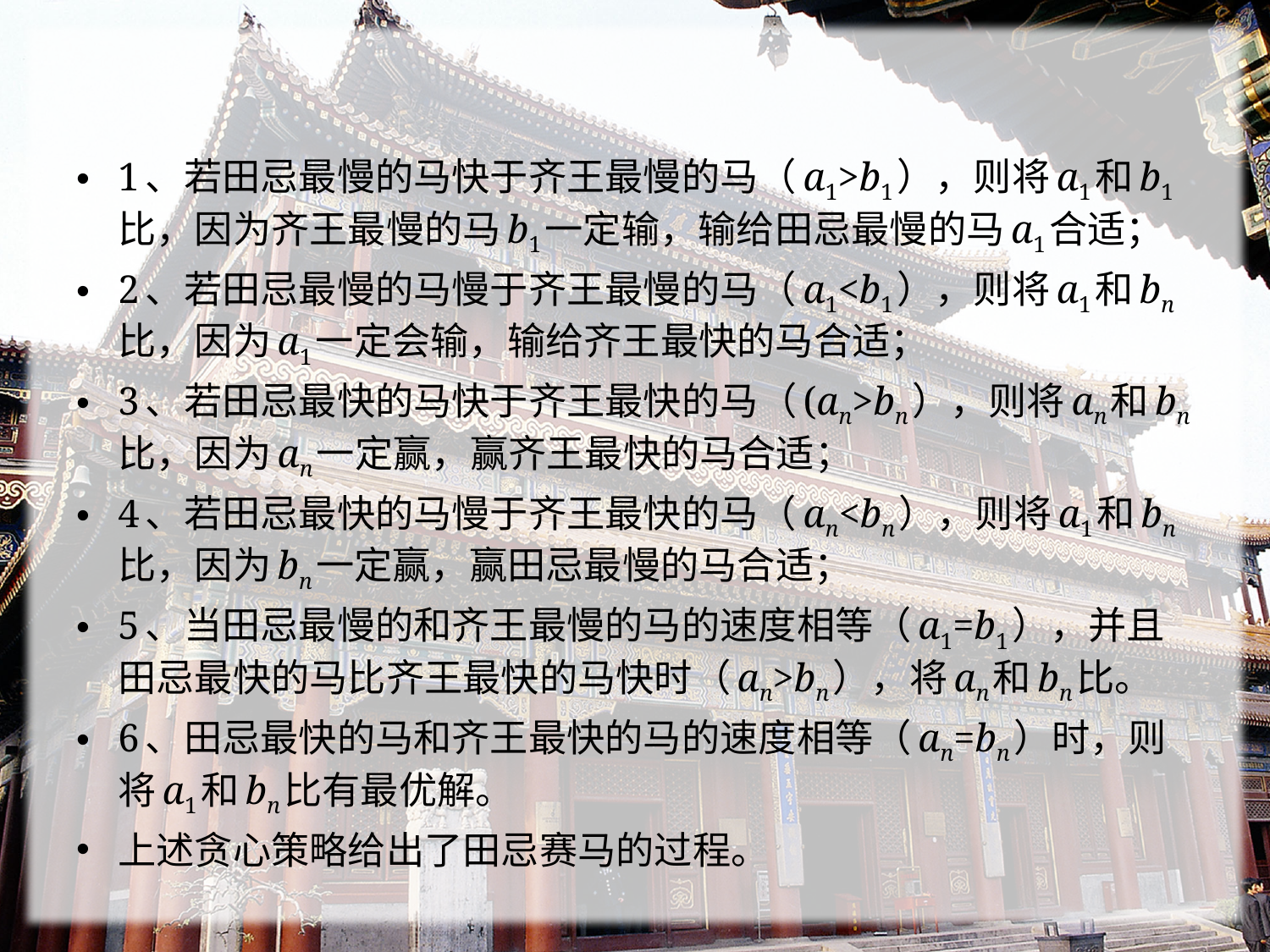

#
1、若田忌最慢的马快于齐王最慢的马（a1>b1），则将a1和b1比，因为齐王最慢的马b1一定输，输给田忌最慢的马a1合适；
2、若田忌最慢的马慢于齐王最慢的马（a1<b1），则将a1和bn比，因为a1一定会输，输给齐王最快的马合适；
3、若田忌最快的马快于齐王最快的马（(an>bn），则将an和bn比，因为an一定赢，赢齐王最快的马合适；
4、若田忌最快的马慢于齐王最快的马（an<bn），则将a1和bn比，因为bn一定赢，赢田忌最慢的马合适；
5、当田忌最慢的和齐王最慢的马的速度相等（a1=b1），并且田忌最快的马比齐王最快的马快时（an>bn），将an和bn比。
6、田忌最快的马和齐王最快的马的速度相等（an=bn）时，则将a1和bn比有最优解。
上述贪心策略给出了田忌赛马的过程。